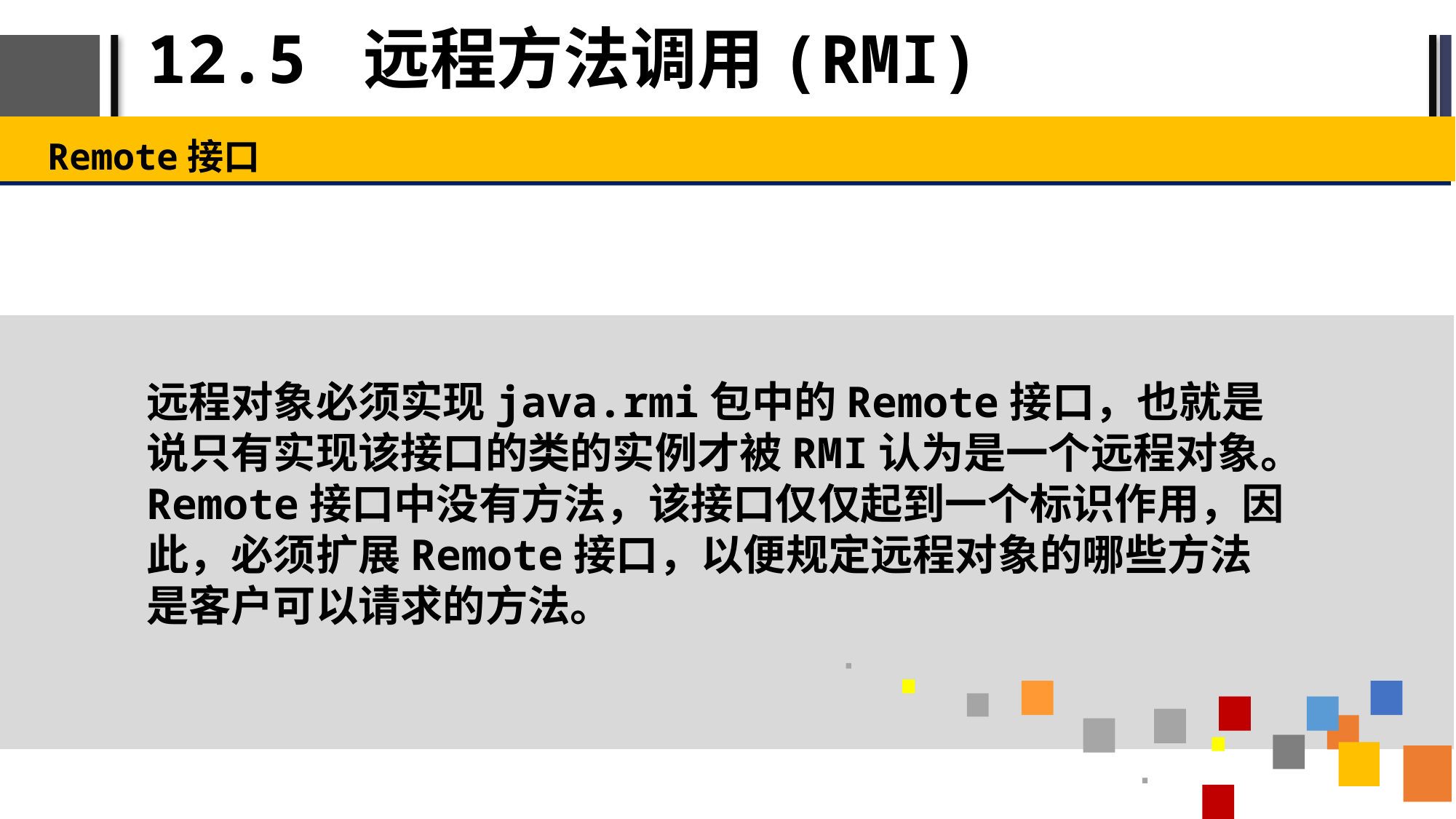

# 12.5 远程方法调用(RMI)

Remote接口

远程对象必须实现java.rmi包中的Remote接口，也就是说只有实现该接口的类的实例才被RMI认为是一个远程对象。Remote接口中没有方法，该接口仅仅起到一个标识作用，因此，必须扩展Remote接口，以便规定远程对象的哪些方法是客户可以请求的方法。